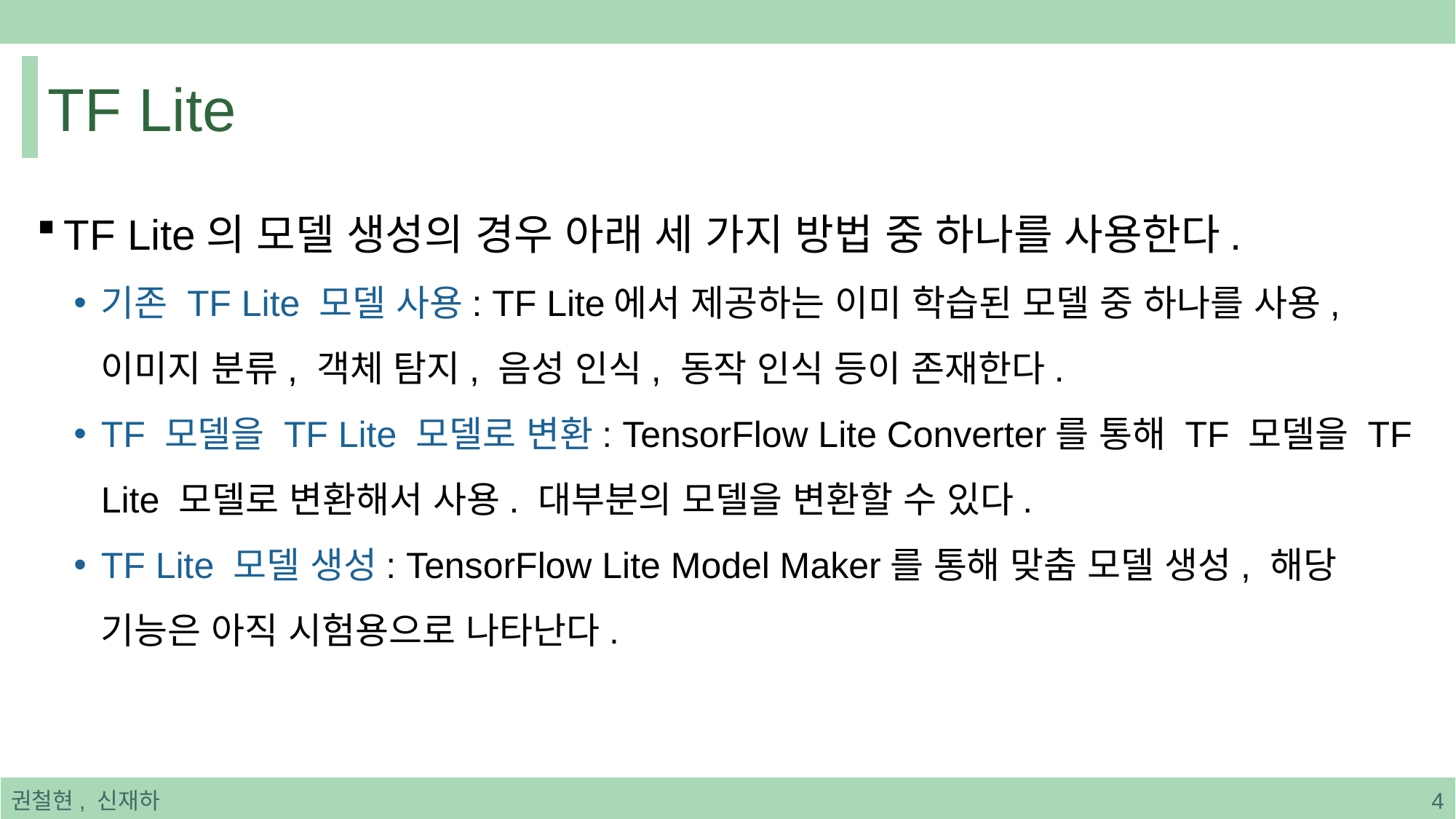

# TF Lite
TF Lite의 모델 생성의 경우 아래 세 가지 방법 중 하나를 사용한다.
기존 TF Lite 모델 사용: TF Lite에서 제공하는 이미 학습된 모델 중 하나를 사용, 이미지 분류, 객체 탐지, 음성 인식, 동작 인식 등이 존재한다.
TF 모델을 TF Lite 모델로 변환: TensorFlow Lite Converter를 통해 TF 모델을 TF Lite 모델로 변환해서 사용. 대부분의 모델을 변환할 수 있다.
TF Lite 모델 생성: TensorFlow Lite Model Maker를 통해 맞춤 모델 생성, 해당 기능은 아직 시험용으로 나타난다.
권철현, 신재하
4